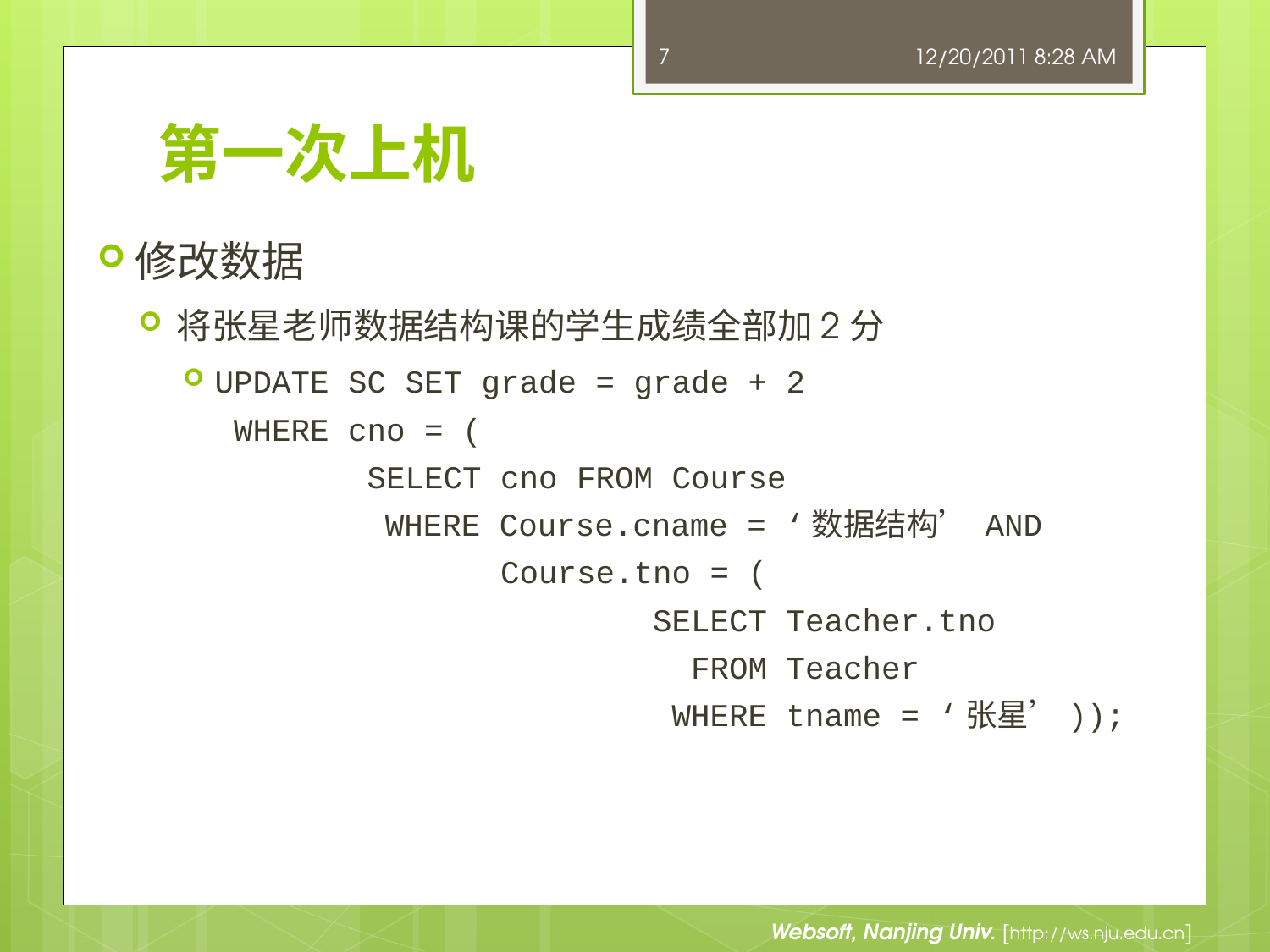

7
12/20/2011 8:28 AM
# 第一次上机
修改数据
将张星老师数据结构课的学生成绩全部加2分
UPDATE SC SET grade = grade + 2
 WHERE cno = (
        SELECT cno FROM Course
	   WHERE Course.cname = ‘数据结构’ AND
               Course.tno = (
                       SELECT Teacher.tno
                         FROM Teacher
                        WHERE tname = ‘张星’));
Websoft, Nanjing Univ. [http://ws.nju.edu.cn]